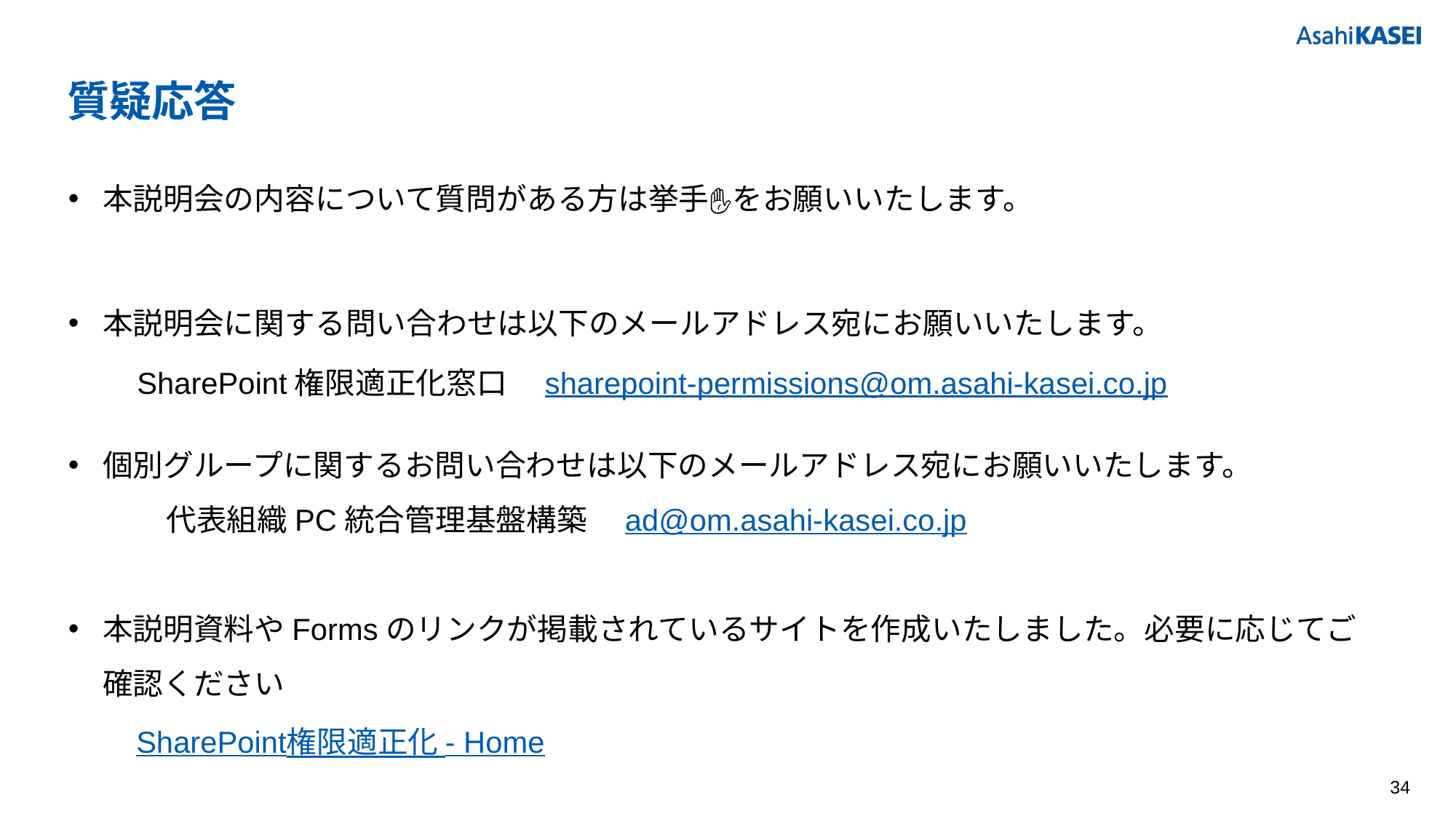

# 質疑応答
本説明会の内容について質問がある方は挙手✋をお願いいたします。

本説明会に関する問い合わせは以下のメールアドレス宛にお願いいたします。
SharePoint権限適正化窓口　sharepoint-permissions@om.asahi-kasei.co.jp

個別グループに関するお問い合わせは以下のメールアドレス宛にお願いいたします。
　　　 代表組織PC統合管理基盤構築　ad@om.asahi-kasei.co.jp

本説明資料やFormsのリンクが掲載されているサイトを作成いたしました。必要に応じてご確認ください
　　SharePoint権限適正化 - Home
34